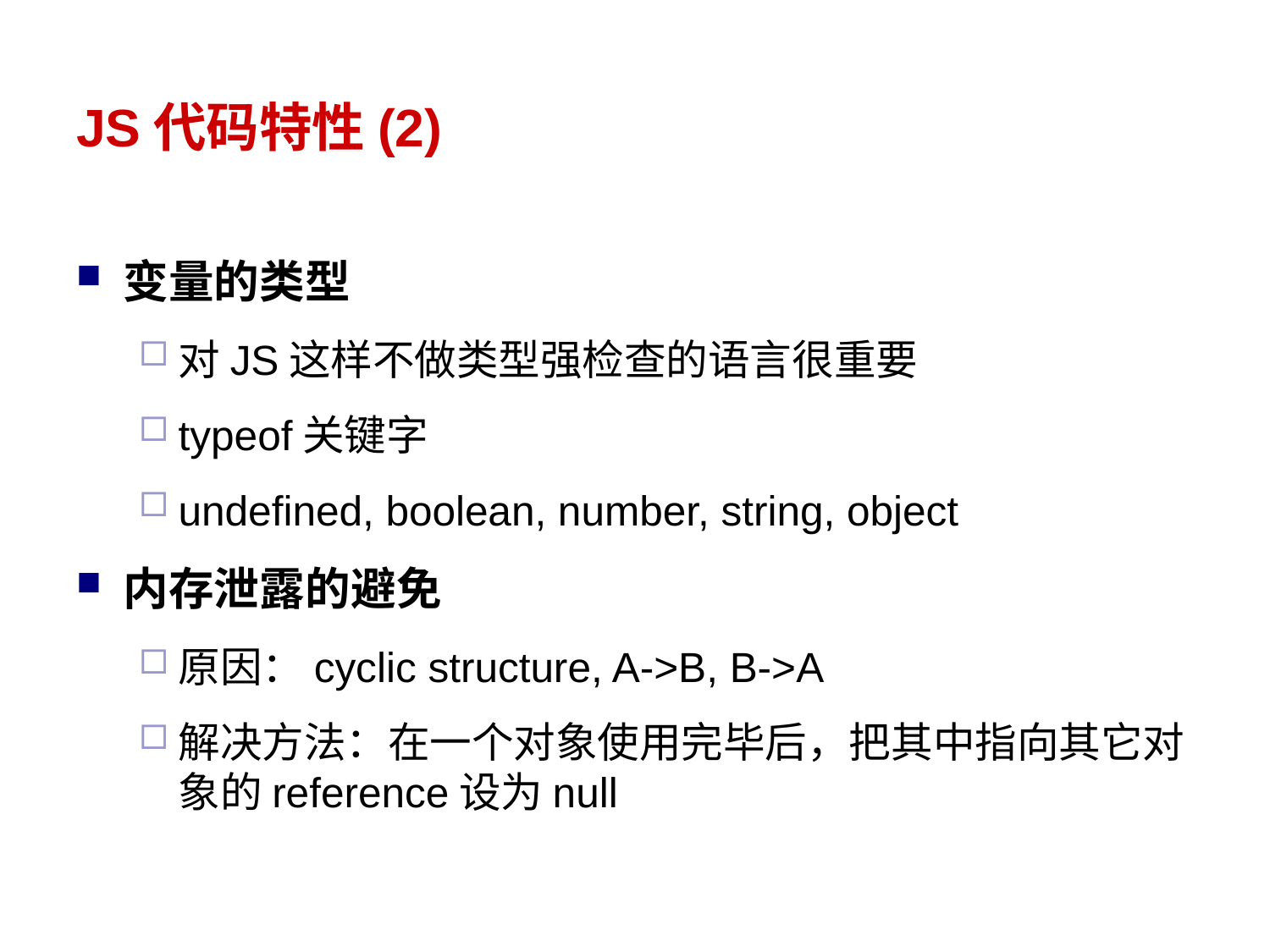

# JS代码特性(2)
变量的类型
对JS这样不做类型强检查的语言很重要
typeof关键字
undefined, boolean, number, string, object
内存泄露的避免
原因：cyclic structure, A->B, B->A
解决方法：在一个对象使用完毕后，把其中指向其它对象的reference设为null